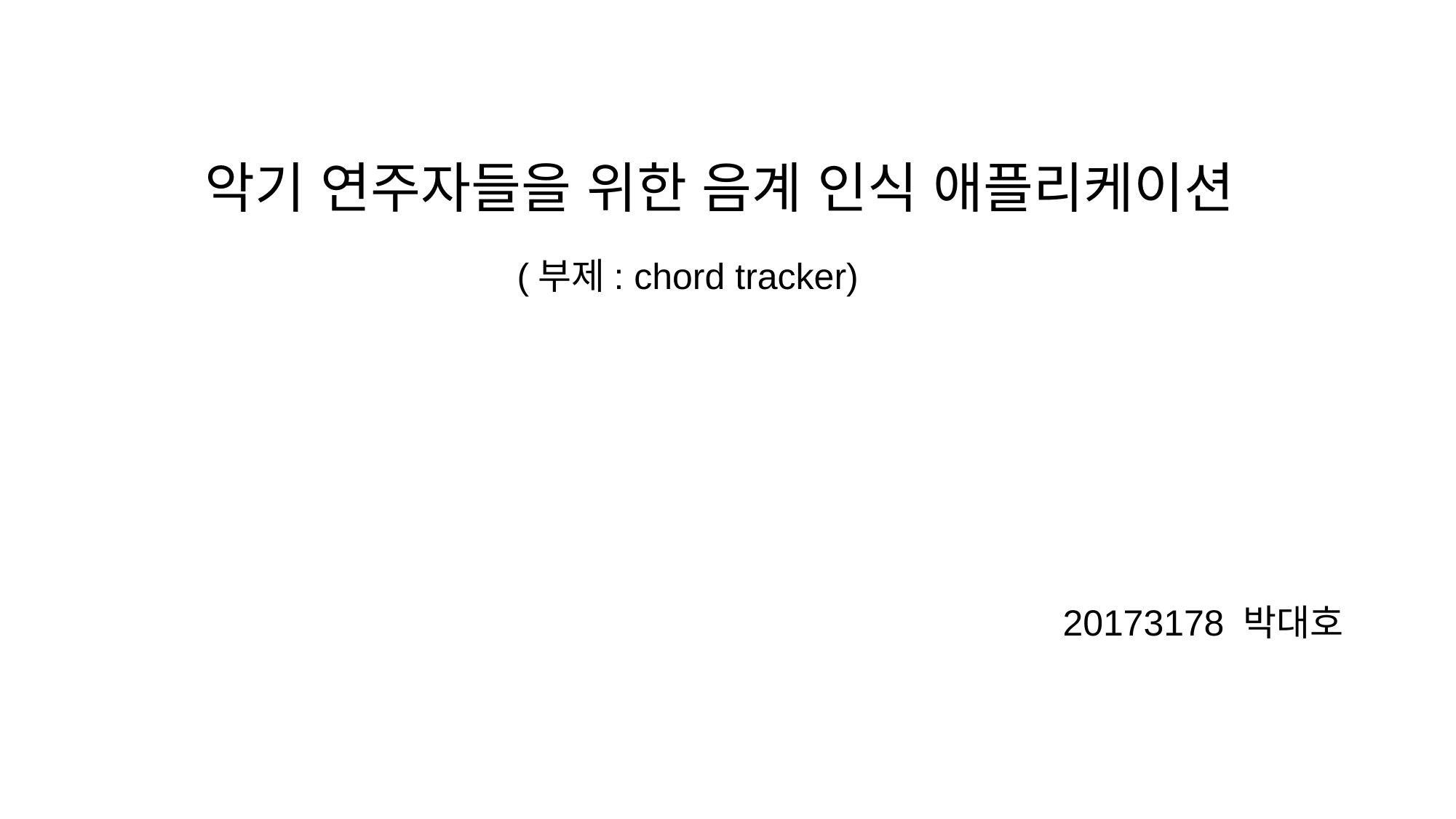

# 악기 연주자들을 위한 음계 인식 애플리케이션
(부제: chord tracker)
20173178 박대호